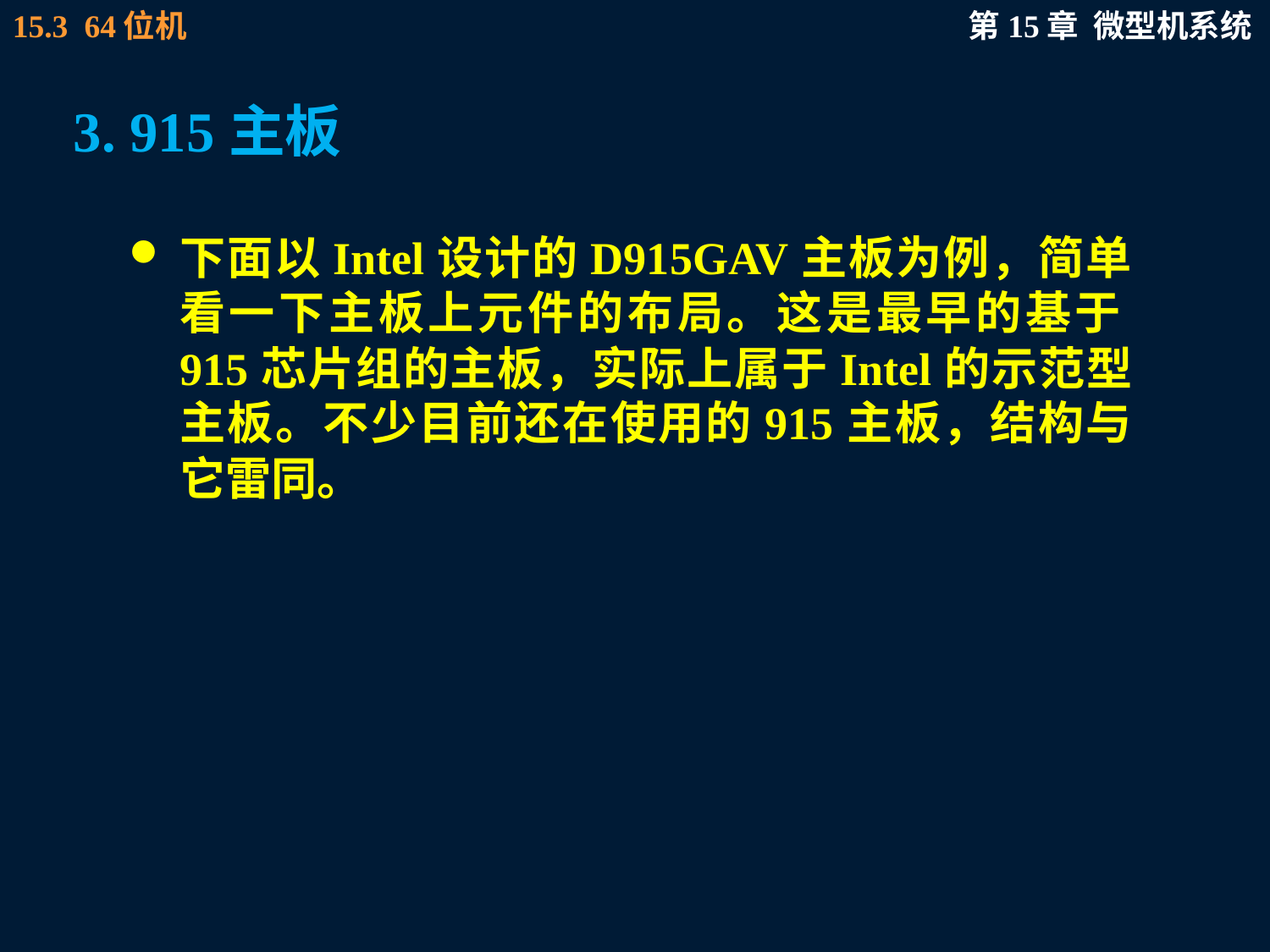

# 3. 915主板
下面以Intel设计的D915GAV主板为例，简单看一下主板上元件的布局。这是最早的基于915芯片组的主板，实际上属于Intel的示范型主板。不少目前还在使用的915主板，结构与它雷同。